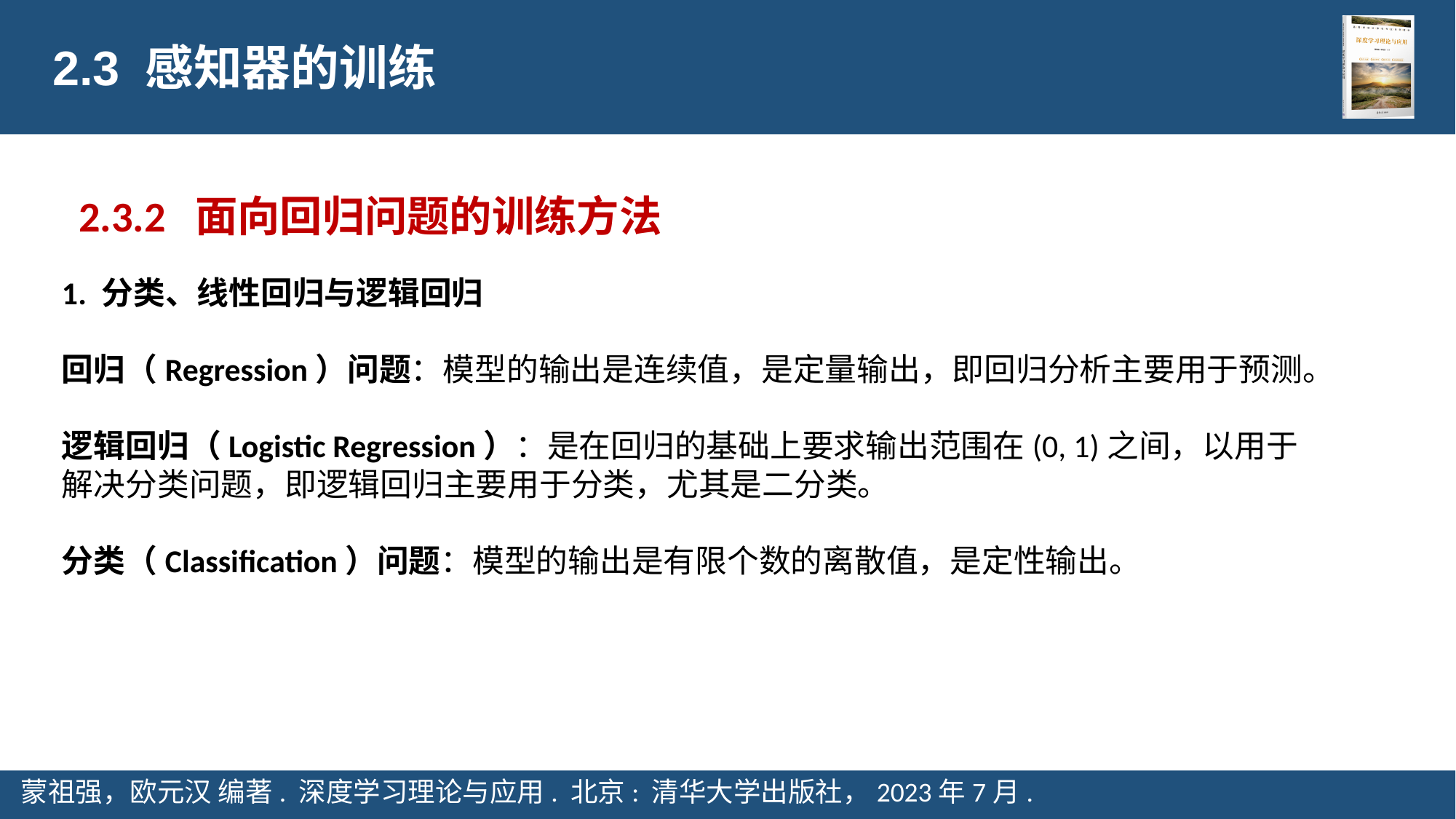

2.3 感知器的训练
2.3.2  面向回归问题的训练方法

1. 分类、线性回归与逻辑回归

回归（Regression）问题：模型的输出是连续值，是定量输出，即回归分析主要用于预测。

逻辑回归（Logistic Regression）：是在回归的基础上要求输出范围在(0, 1)之间，以用于
解决分类问题，即逻辑回归主要用于分类，尤其是二分类。

分类（Classification）问题：模型的输出是有限个数的离散值，是定性输出。